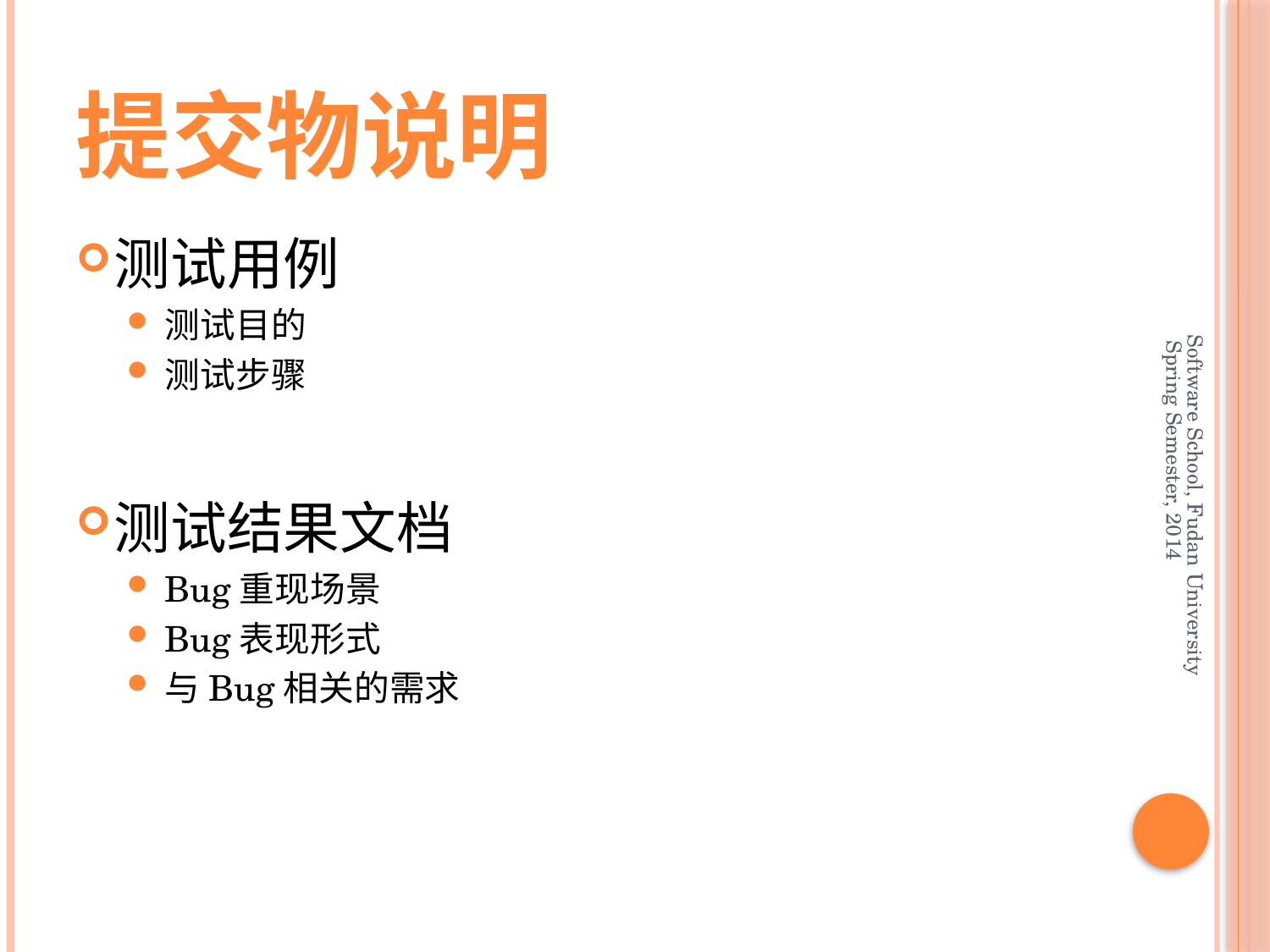

# 提交物说明
测试用例
测试目的
测试步骤

测试结果文档
Bug重现场景
Bug表现形式
与Bug相关的需求

Software School, Fudan University              Spring Semester, 2014
4